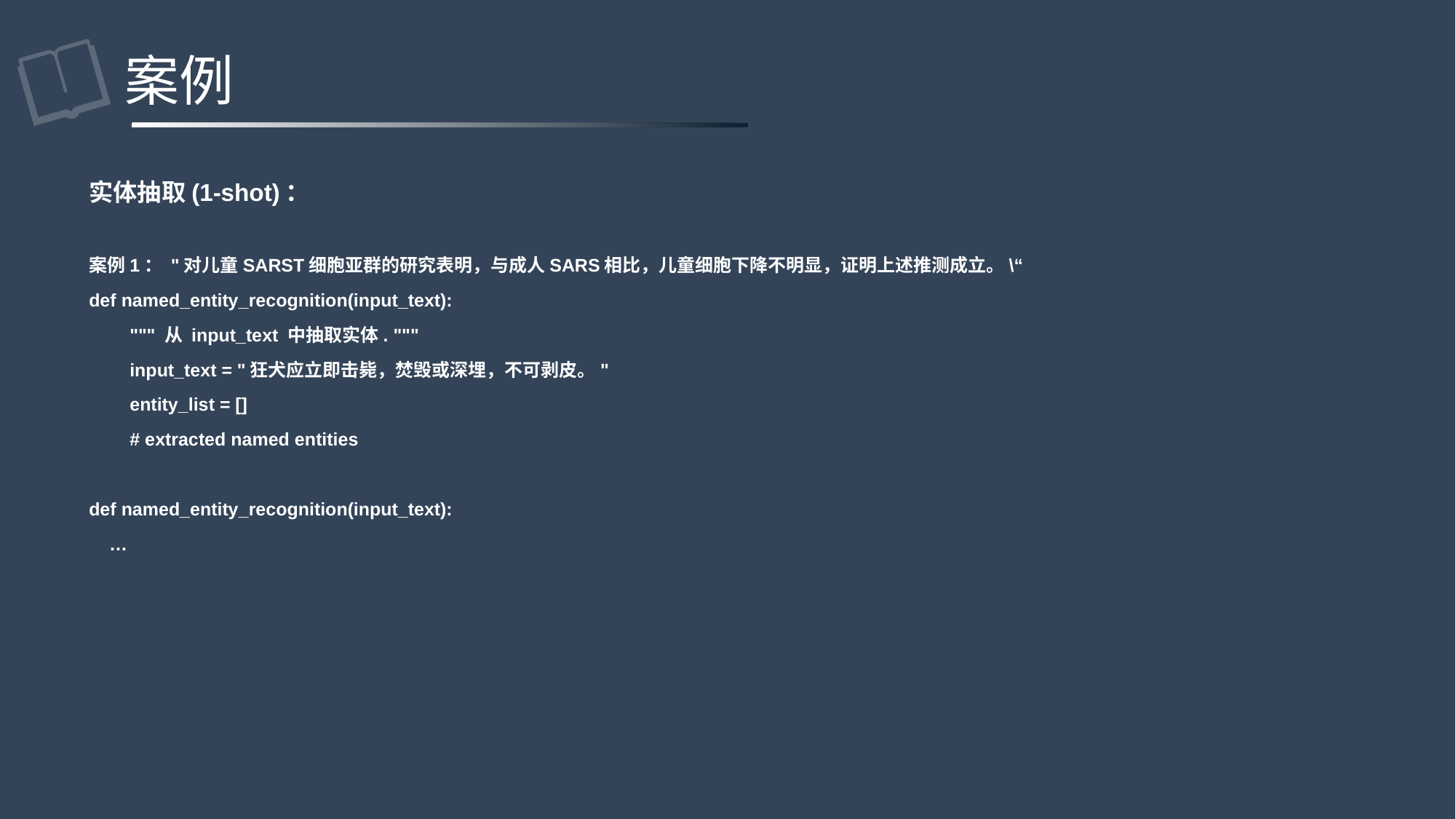

# 案例
实体抽取(1-shot)：

案例1： "对儿童SARST细胞亚群的研究表明，与成人SARS相比，儿童细胞下降不明显，证明上述推测成立。\“
def named_entity_recognition(input_text):
        """ 从 input_text 中抽取实体. """
        input_text = "狂犬应立即击毙，焚毁或深埋，不可剥皮。"
        entity_list = []
        # extracted named entities

def named_entity_recognition(input_text):
    …